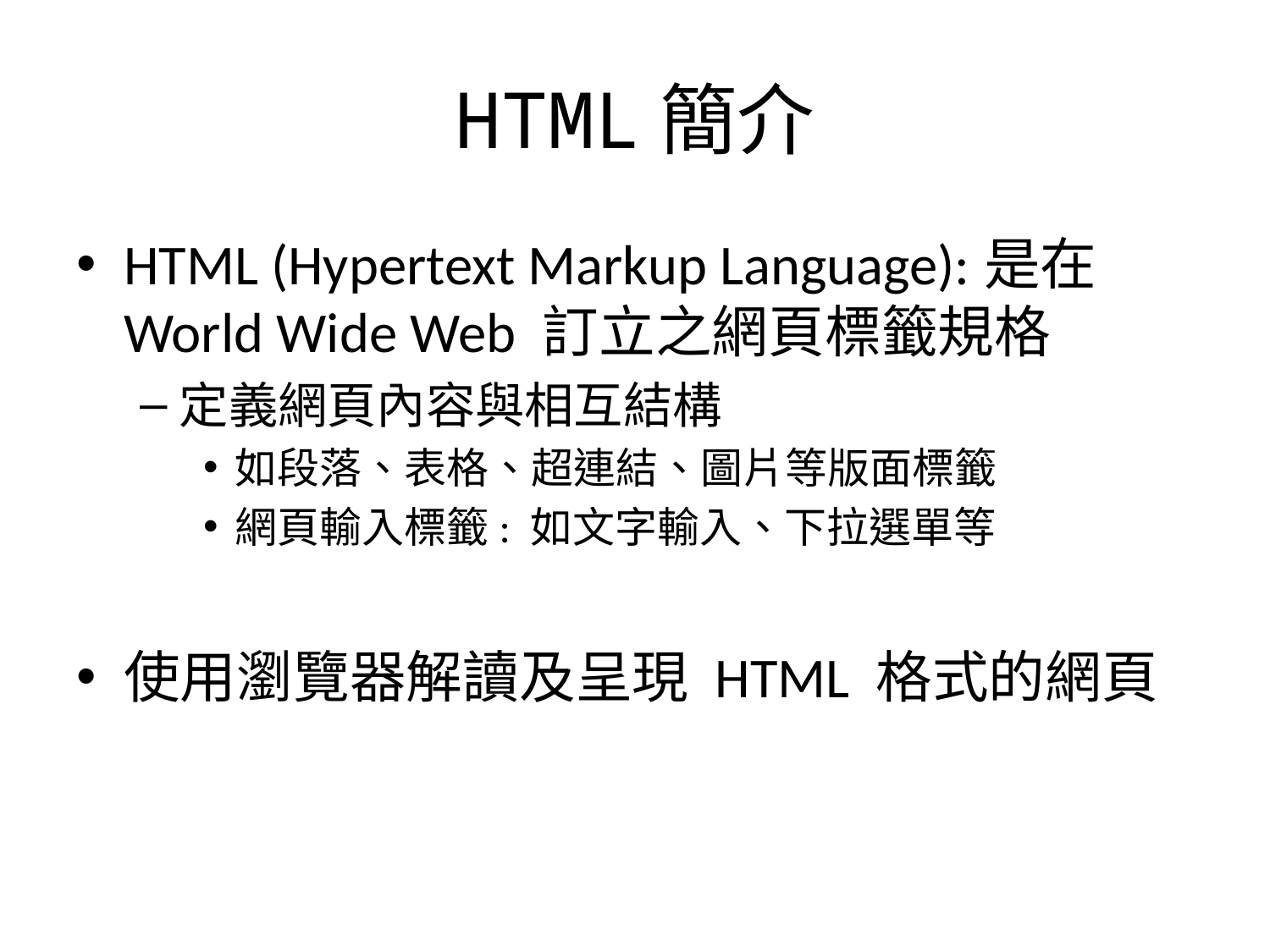

# HTML簡介
HTML (Hypertext Markup Language):是在World Wide Web 訂立之網頁標籤規格
定義網頁內容與相互結構
如段落、表格、超連結、圖片等版面標籤
網頁輸入標籤: 如文字輸入、下拉選單等

使用瀏覽器解讀及呈現 HTML 格式的網頁